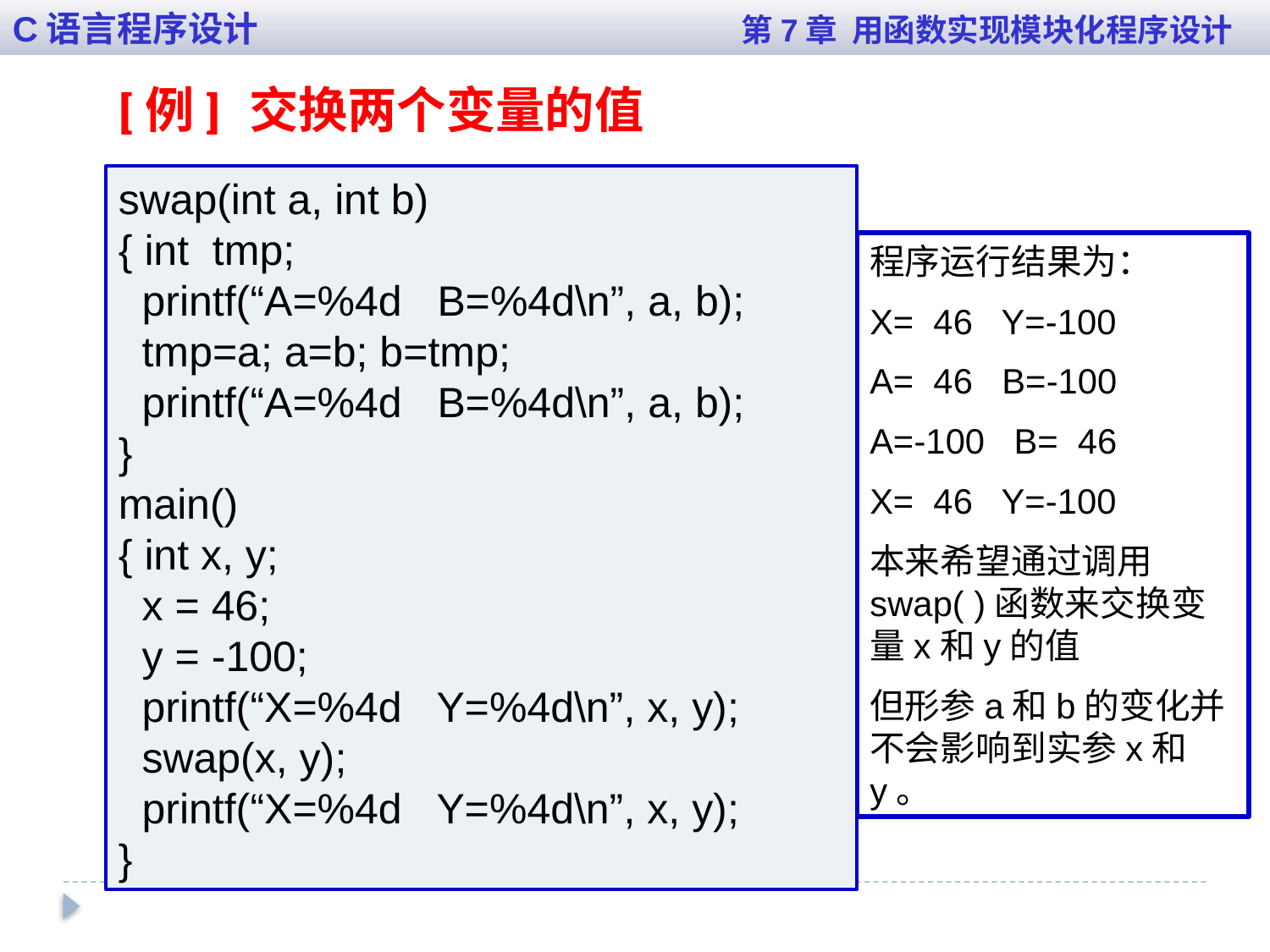

C语言程序设计                                                            第7章  用函数实现模块化程序设计
[例] 交换两个变量的值
swap(int a, int b)
{ int  tmp;
  printf(“A=%4d   B=%4d\n”, a, b);
  tmp=a; a=b; b=tmp;
  printf(“A=%4d   B=%4d\n”, a, b);
}
main()
{ int x, y;
  x = 46;
  y = -100;
  printf(“X=%4d   Y=%4d\n”, x, y);
  swap(x, y);
  printf(“X=%4d   Y=%4d\n”, x, y);
}
程序运行结果为：
X=  46   Y=-100
A=  46   B=-100
A=-100   B=  46
X=  46   Y=-100
本来希望通过调用swap( )函数来交换变量x和y的值
但形参a和b的变化并不会影响到实参x和y。